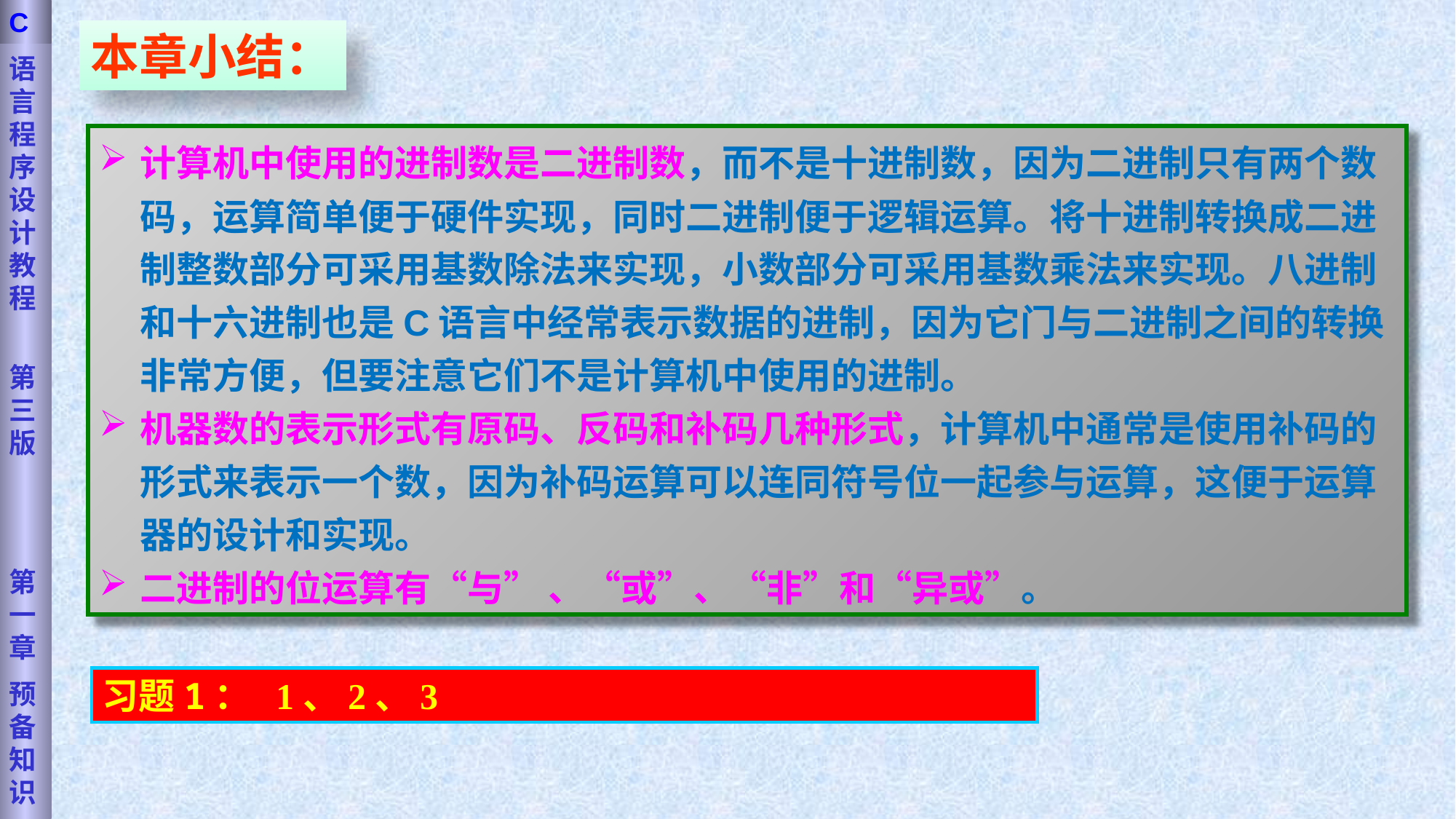

语言程序设计教程
第三版

第一章
预备知识
C
本章小结：
计算机中使用的进制数是二进制数，而不是十进制数，因为二进制只有两个数码，运算简单便于硬件实现，同时二进制便于逻辑运算。将十进制转换成二进制整数部分可采用基数除法来实现，小数部分可采用基数乘法来实现。八进制和十六进制也是C语言中经常表示数据的进制，因为它门与二进制之间的转换非常方便，但要注意它们不是计算机中使用的进制。
机器数的表示形式有原码、反码和补码几种形式，计算机中通常是使用补码的形式来表示一个数，因为补码运算可以连同符号位一起参与运算，这便于运算器的设计和实现。
二进制的位运算有“与” 、“或”、“非”和“异或”。
习题1：  1、2、3